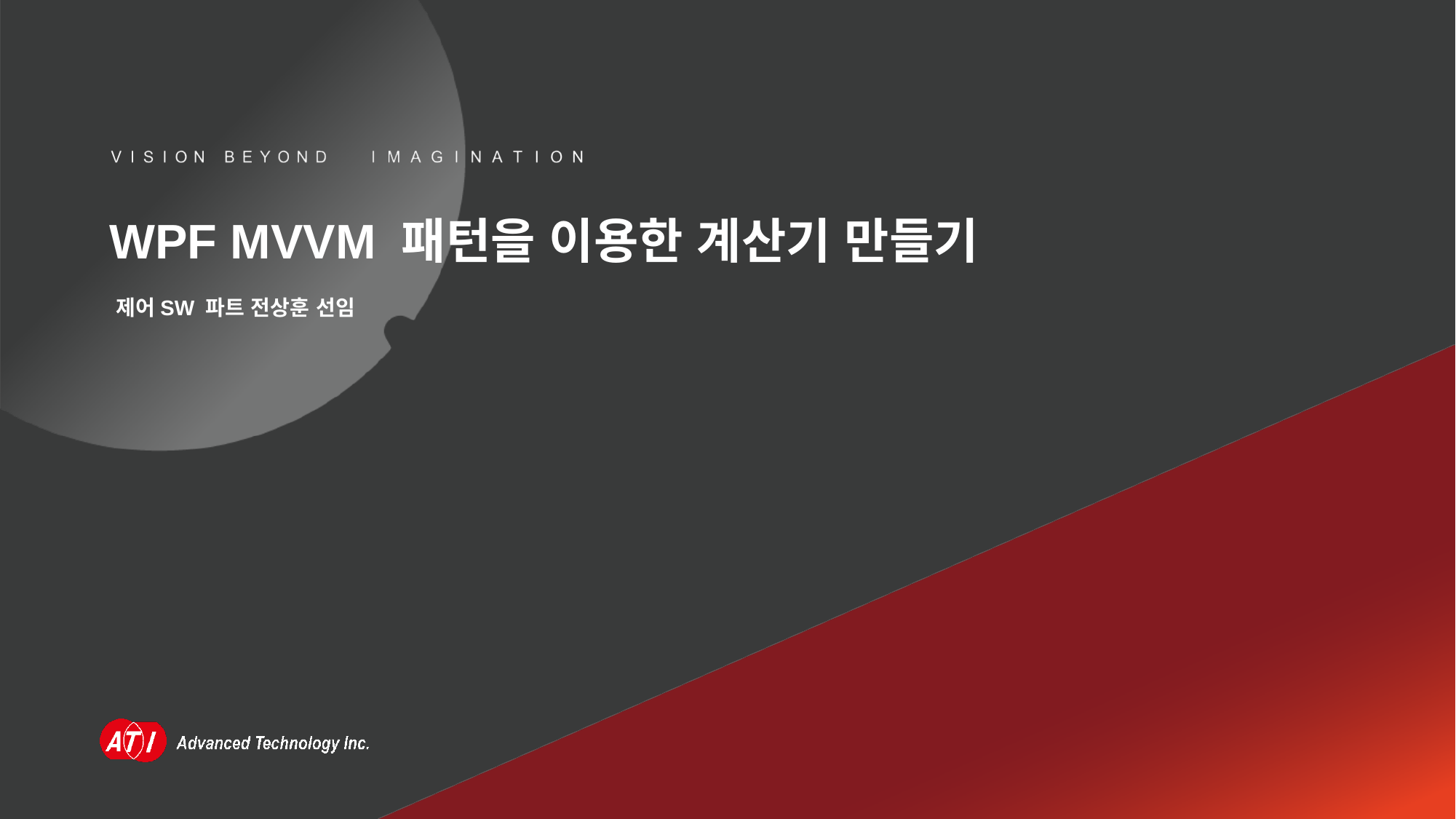

WPF MVVM 패턴을 이용한 계산기 만들기
제어SW 파트 전상훈 선임